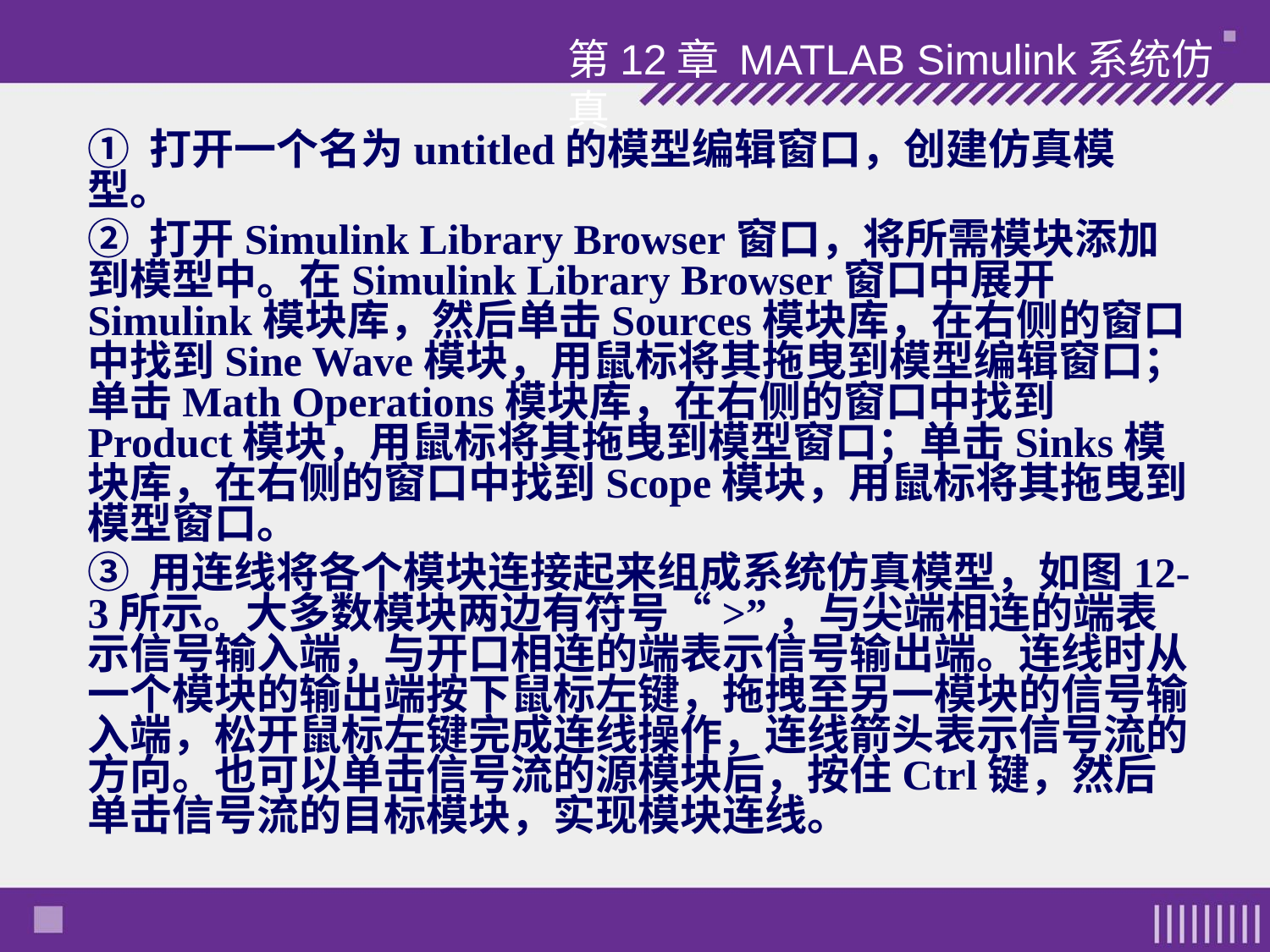

第12章 MATLAB Simulink系统仿真
① 打开一个名为untitled的模型编辑窗口，创建仿真模型。
② 打开Simulink Library Browser窗口，将所需模块添加到模型中。在Simulink Library Browser窗口中展开Simulink模块库，然后单击Sources模块库，在右侧的窗口中找到Sine Wave模块，用鼠标将其拖曳到模型编辑窗口；单击Math Operations模块库，在右侧的窗口中找到Product模块，用鼠标将其拖曳到模型窗口；单击Sinks模块库，在右侧的窗口中找到Scope模块，用鼠标将其拖曳到模型窗口。
③ 用连线将各个模块连接起来组成系统仿真模型，如图12-3所示。大多数模块两边有符号“>”，与尖端相连的端表示信号输入端，与开口相连的端表示信号输出端。连线时从一个模块的输出端按下鼠标左键，拖拽至另一模块的信号输入端，松开鼠标左键完成连线操作，连线箭头表示信号流的方向。也可以单击信号流的源模块后，按住Ctrl键，然后单击信号流的目标模块，实现模块连线。